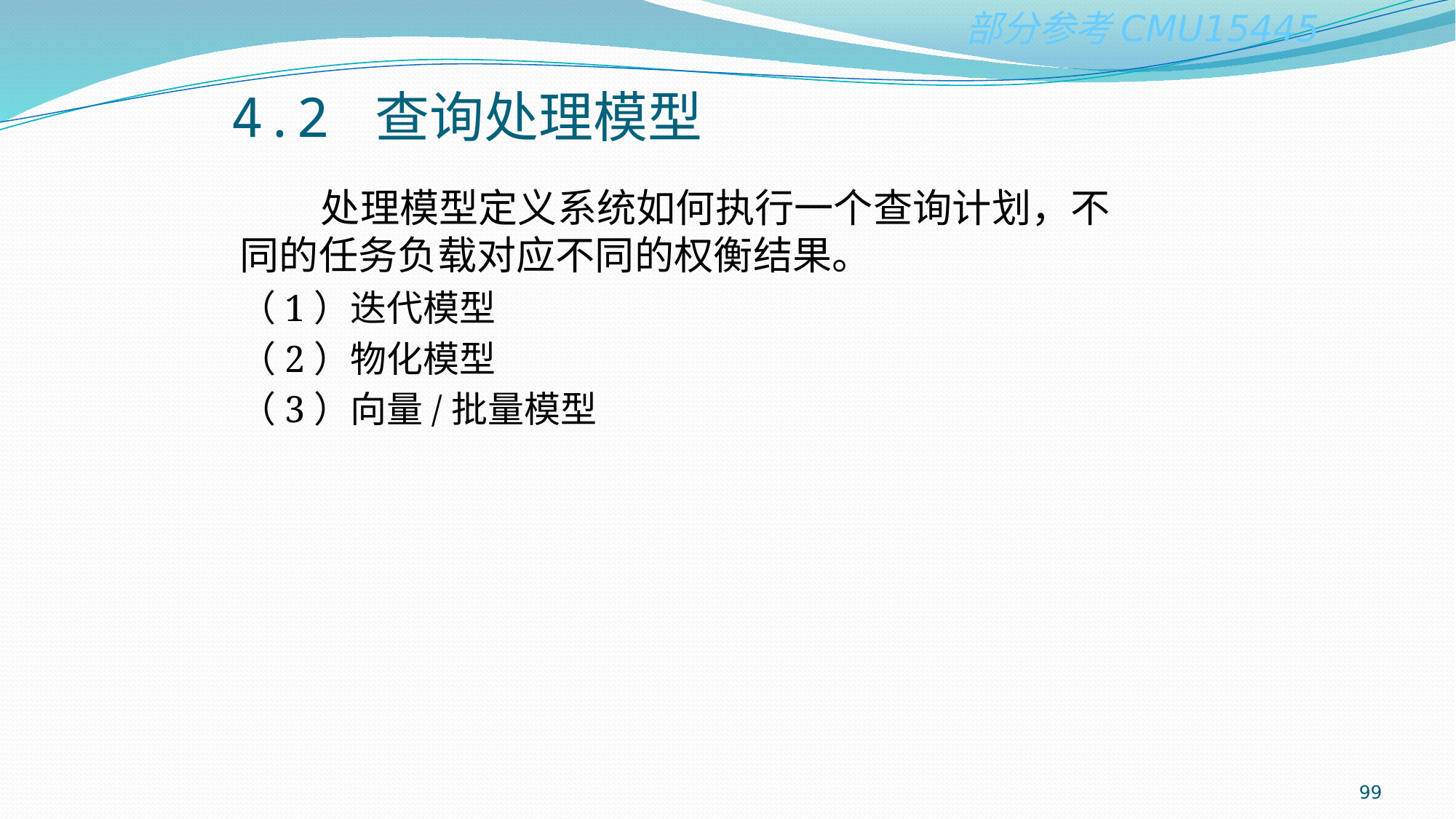

4.2 查询处理模型
        处理模型定义系统如何执行一个查询计划，不同的任务负载对应不同的权衡结果。
（1）迭代模型
（2）物化模型
（3）向量/批量模型
99